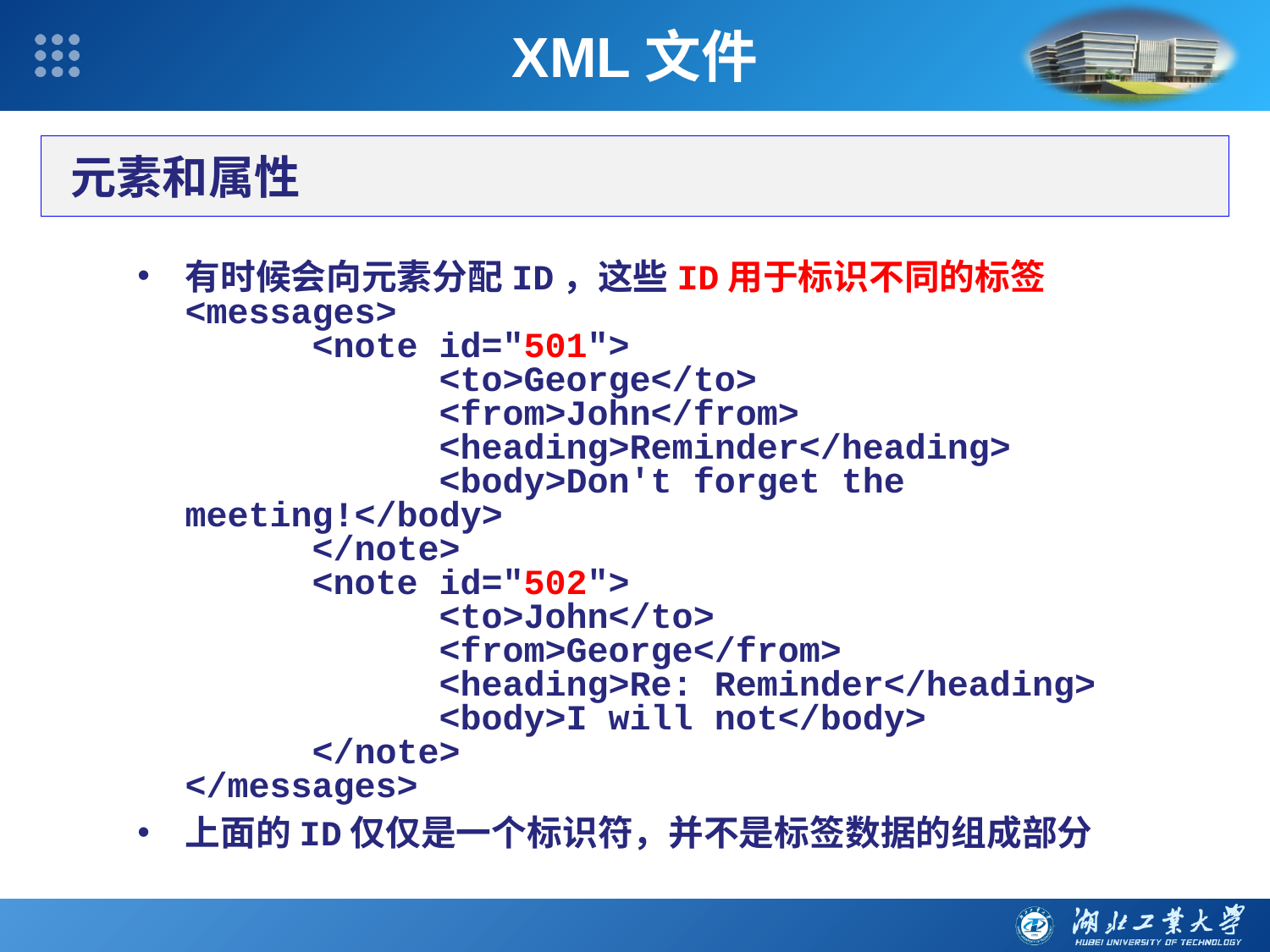

XML文件
元素和属性
有时候会向元素分配ID，这些ID用于标识不同的标签
	<messages>
		<note id="501">
			<to>George</to>
			<from>John</from>
			<heading>Reminder</heading>
			<body>Don't forget the meeting!</body>
		</note>
		<note id="502">
			<to>John</to>
			<from>George</from>
			<heading>Re: Reminder</heading>
			<body>I will not</body>
		</note>
	</messages>
上面的ID仅仅是一个标识符，并不是标签数据的组成部分